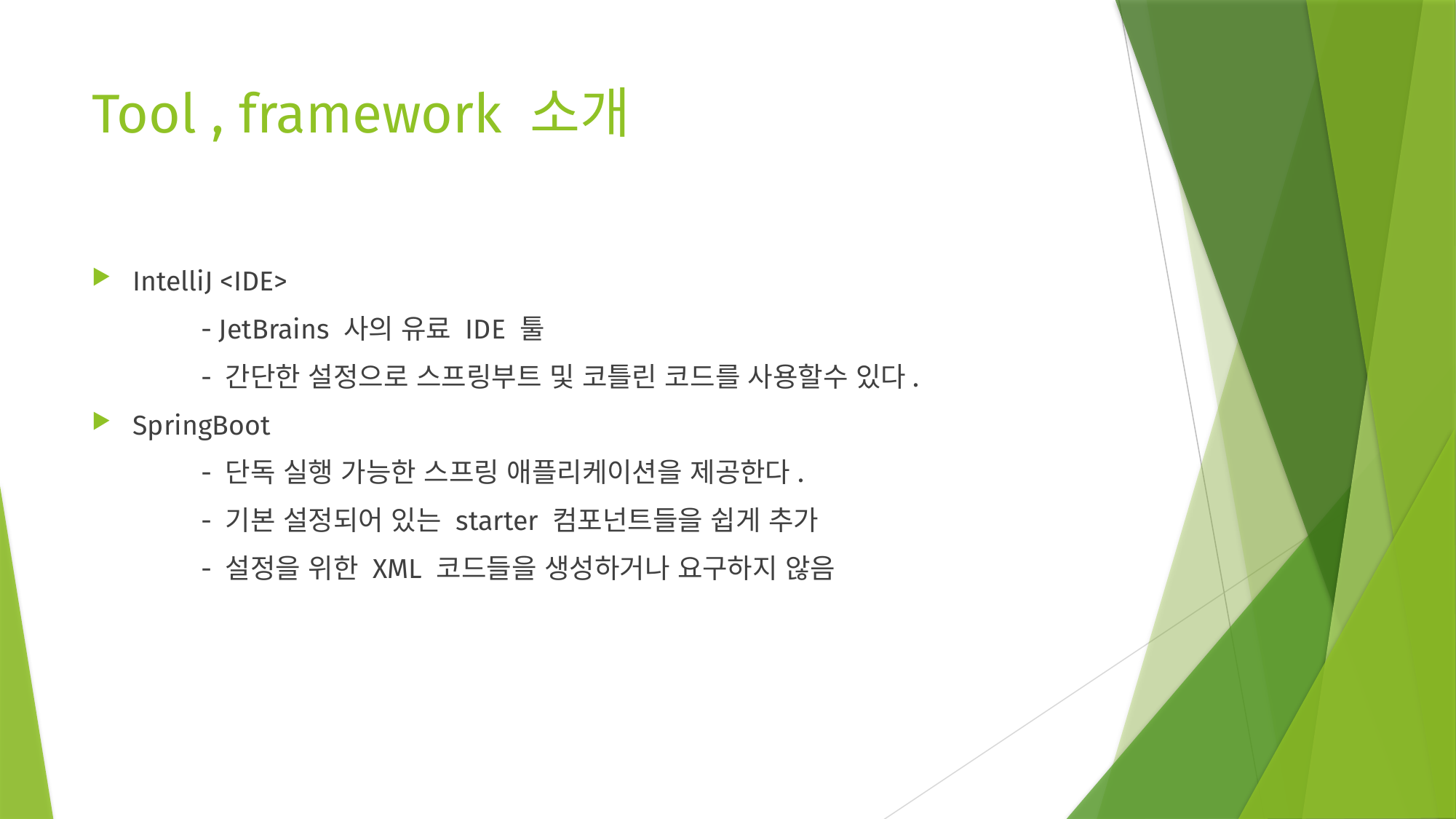

# Tool , framework 소개
IntelliJ <IDE>
	- JetBrains 사의 유료 IDE 툴
	- 간단한 설정으로 스프링부트 및 코틀린 코드를 사용할수 있다.
SpringBoot
	- 단독 실행 가능한 스프링 애플리케이션을 제공한다.
	- 기본 설정되어 있는 starter 컴포넌트들을 쉽게 추가
	- 설정을 위한 XML 코드들을 생성하거나 요구하지 않음